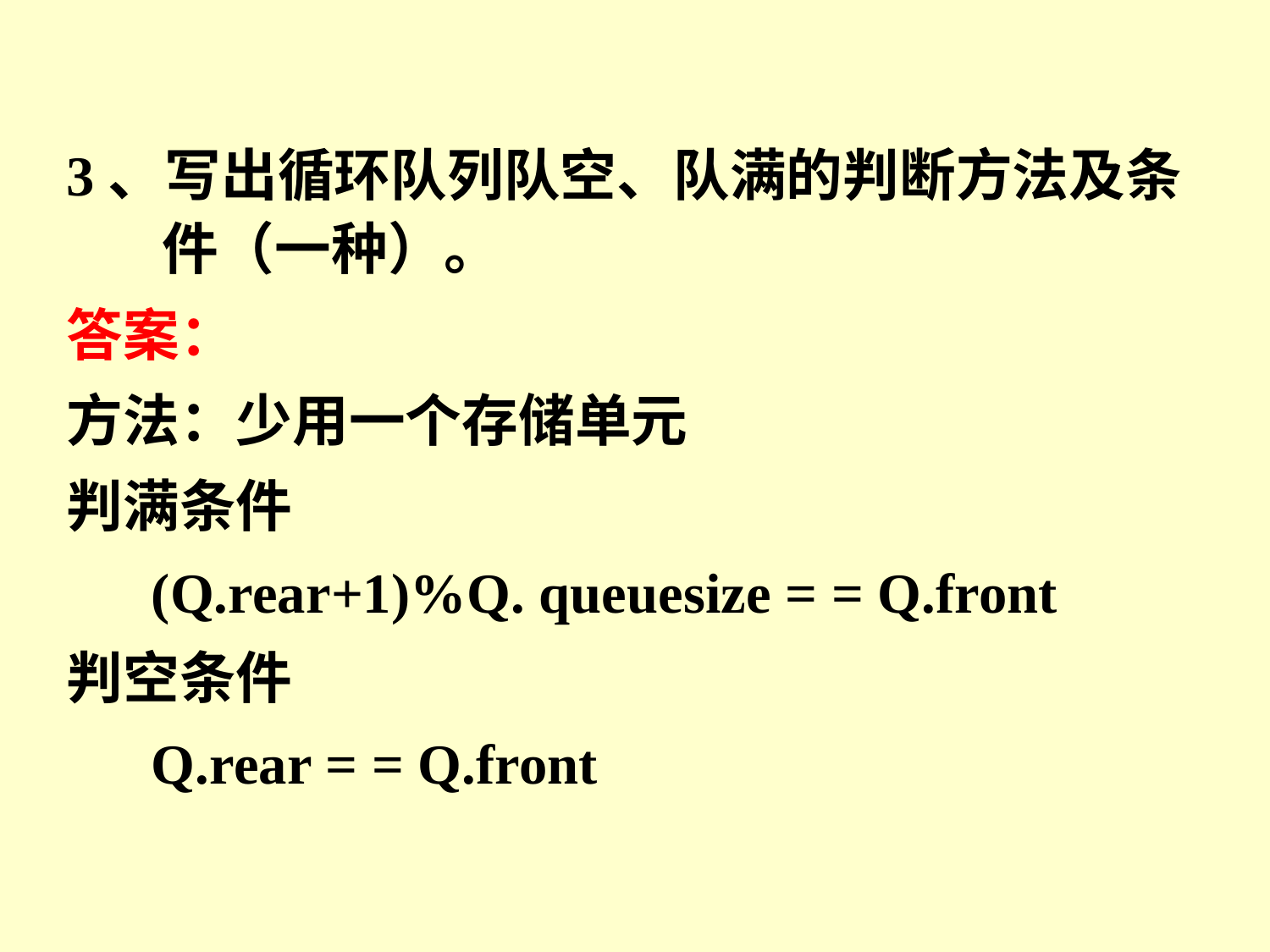

3、写出循环队列队空、队满的判断方法及条件（一种）。
答案：
方法：少用一个存储单元
判满条件
      (Q.rear+1)%Q. queuesize = = Q.front
判空条件
      Q.rear = = Q.front